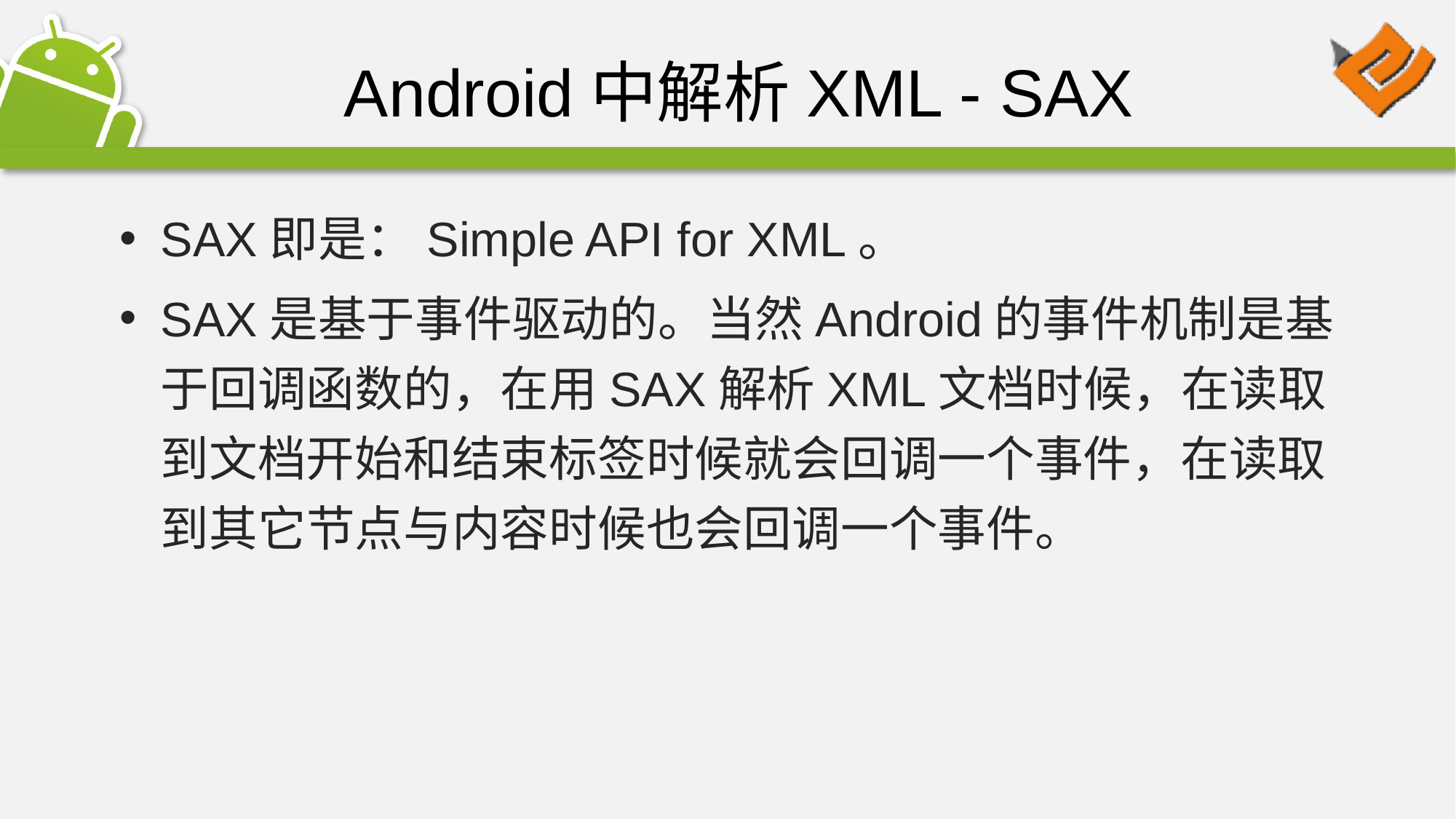

# Android中解析XML - SAX
SAX即是：Simple API for XML。
SAX是基于事件驱动的。当然Android的事件机制是基于回调函数的，在用SAX解析XML文档时候，在读取到文档开始和结束标签时候就会回调一个事件，在读取到其它节点与内容时候也会回调一个事件。